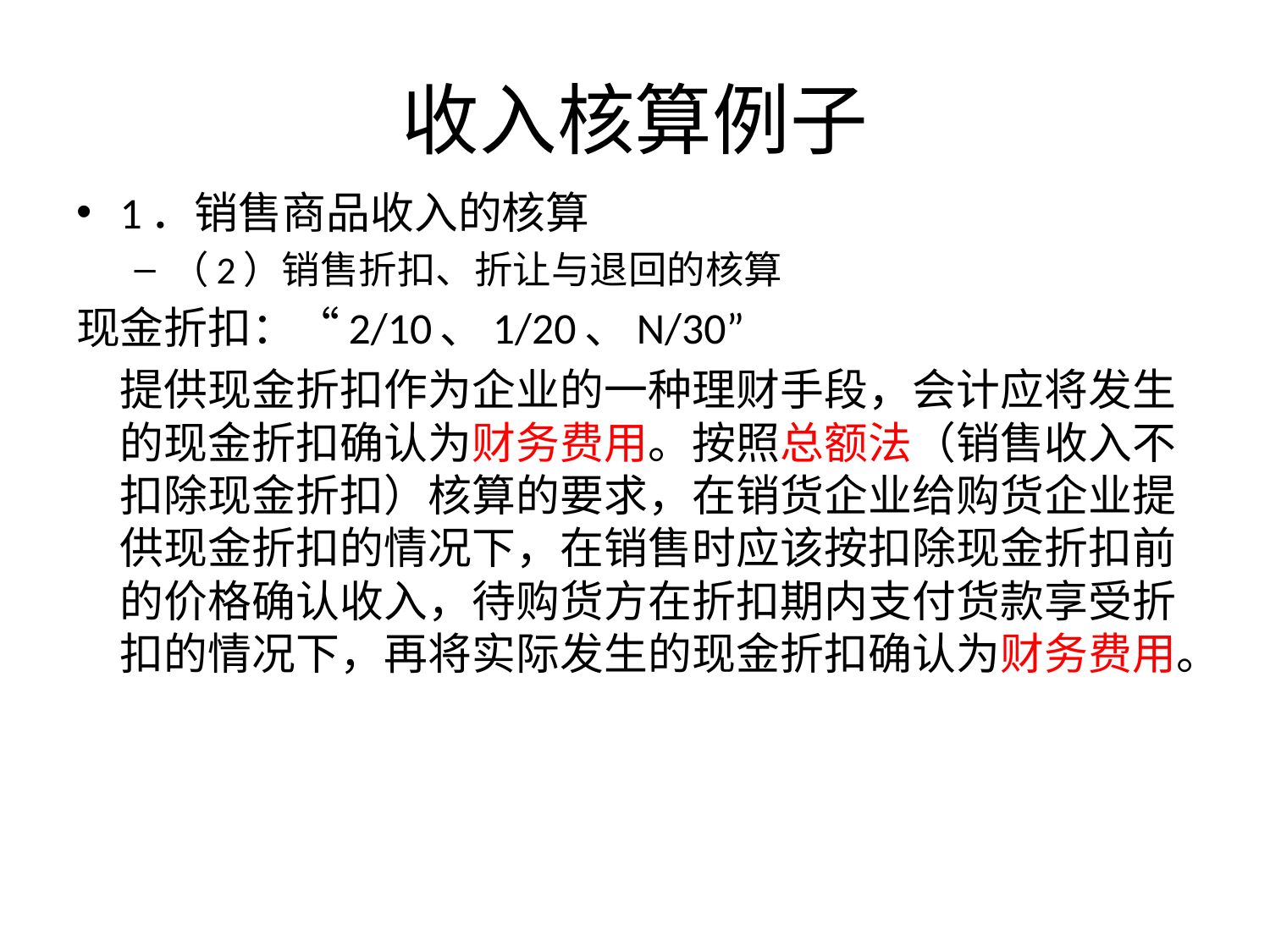

# 收入核算例子
1．销售商品收入的核算
（2）销售折扣、折让与退回的核算
现金折扣：“2/10、1/20、N/30”
	提供现金折扣作为企业的一种理财手段，会计应将发生的现金折扣确认为财务费用。按照总额法（销售收入不扣除现金折扣）核算的要求，在销货企业给购货企业提供现金折扣的情况下，在销售时应该按扣除现金折扣前的价格确认收入，待购货方在折扣期内支付货款享受折扣的情况下，再将实际发生的现金折扣确认为财务费用。